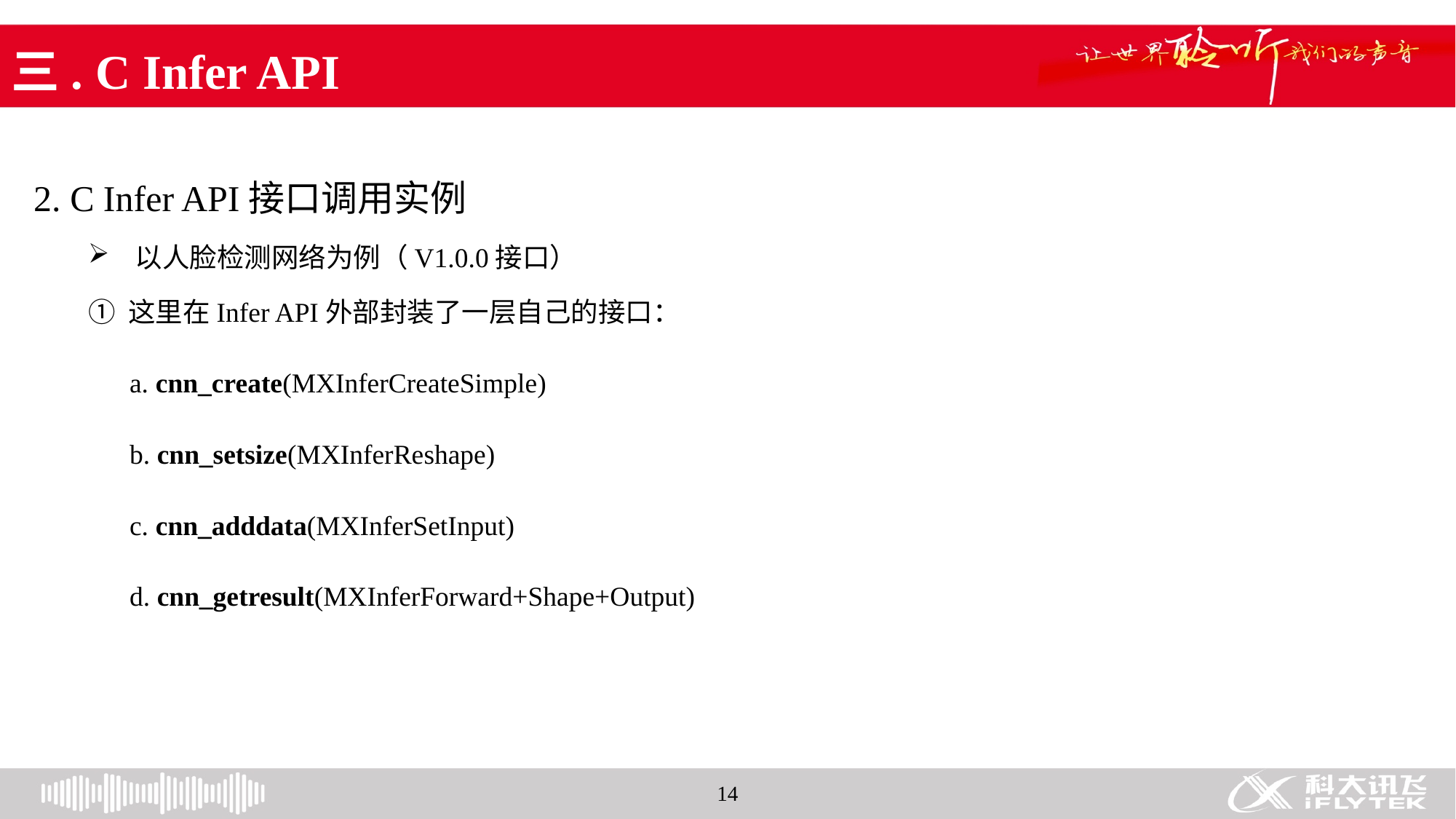

# 三. C Infer API
2. C Infer API接口调用实例
 以人脸检测网络为例（V1.0.0接口）
① 这里在Infer API外部封装了一层自己的接口：
      a. cnn_create(MXInferCreateSimple)
      b. cnn_setsize(MXInferReshape)
      c. cnn_adddata(MXInferSetInput)
      d. cnn_getresult(MXInferForward+Shape+Output)
14